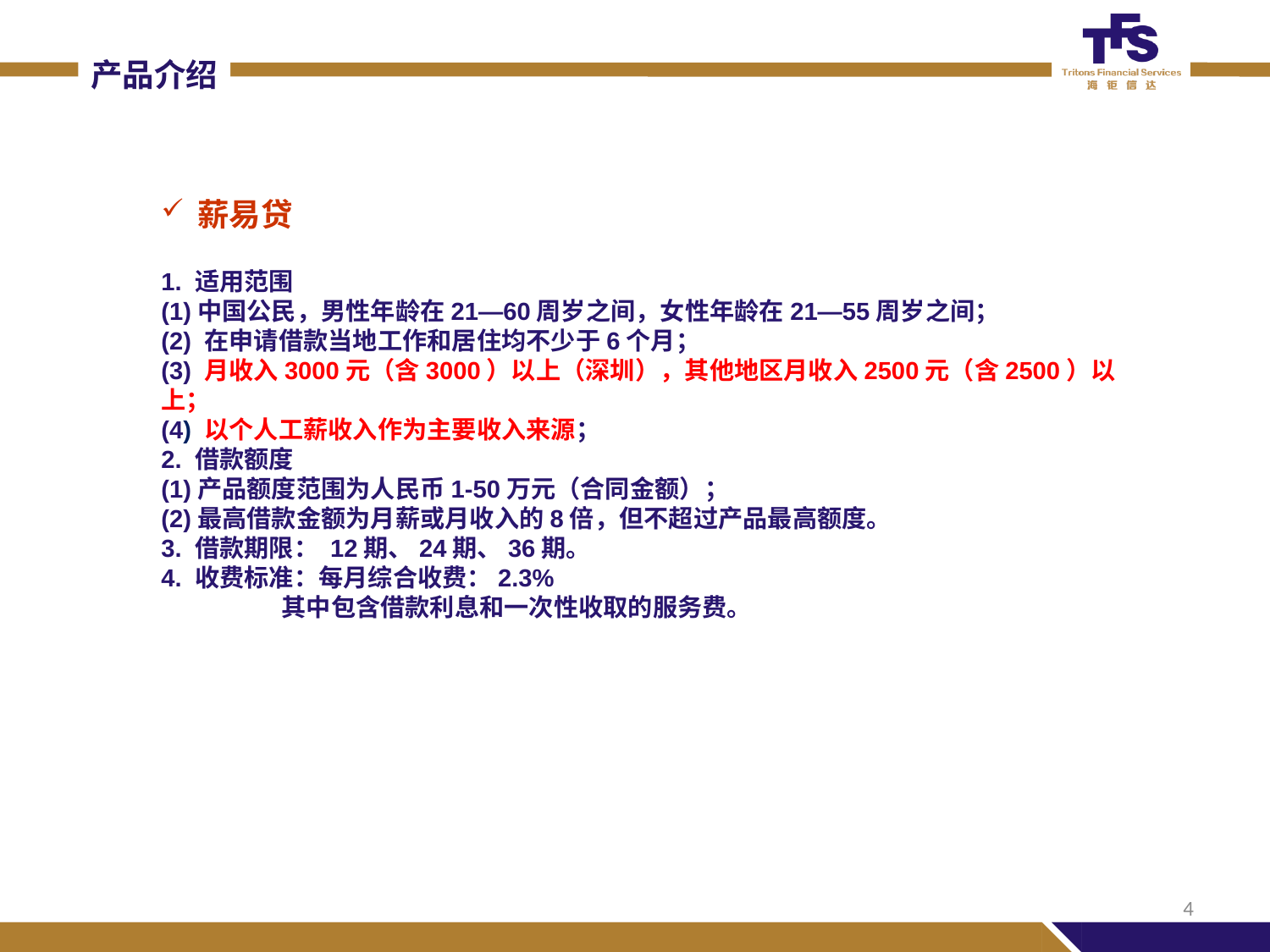

产品介绍
 薪易贷

1. 适用范围
(1)中国公民，男性年龄在21—60周岁之间，女性年龄在21—55周岁之间；
(2) 在申请借款当地工作和居住均不少于6个月；
(3) 月收入3000元（含3000）以上（深圳），其他地区月收入2500元（含2500）以上；
(4) 以个人工薪收入作为主要收入来源；
2. 借款额度
(1)产品额度范围为人民币1-50万元（合同金额）；
(2)最高借款金额为月薪或月收入的8倍，但不超过产品最高额度。
3. 借款期限： 12期、24期、36期。
4. 收费标准：每月综合收费：2.3%
                    其中包含借款利息和一次性收取的服务费。
4